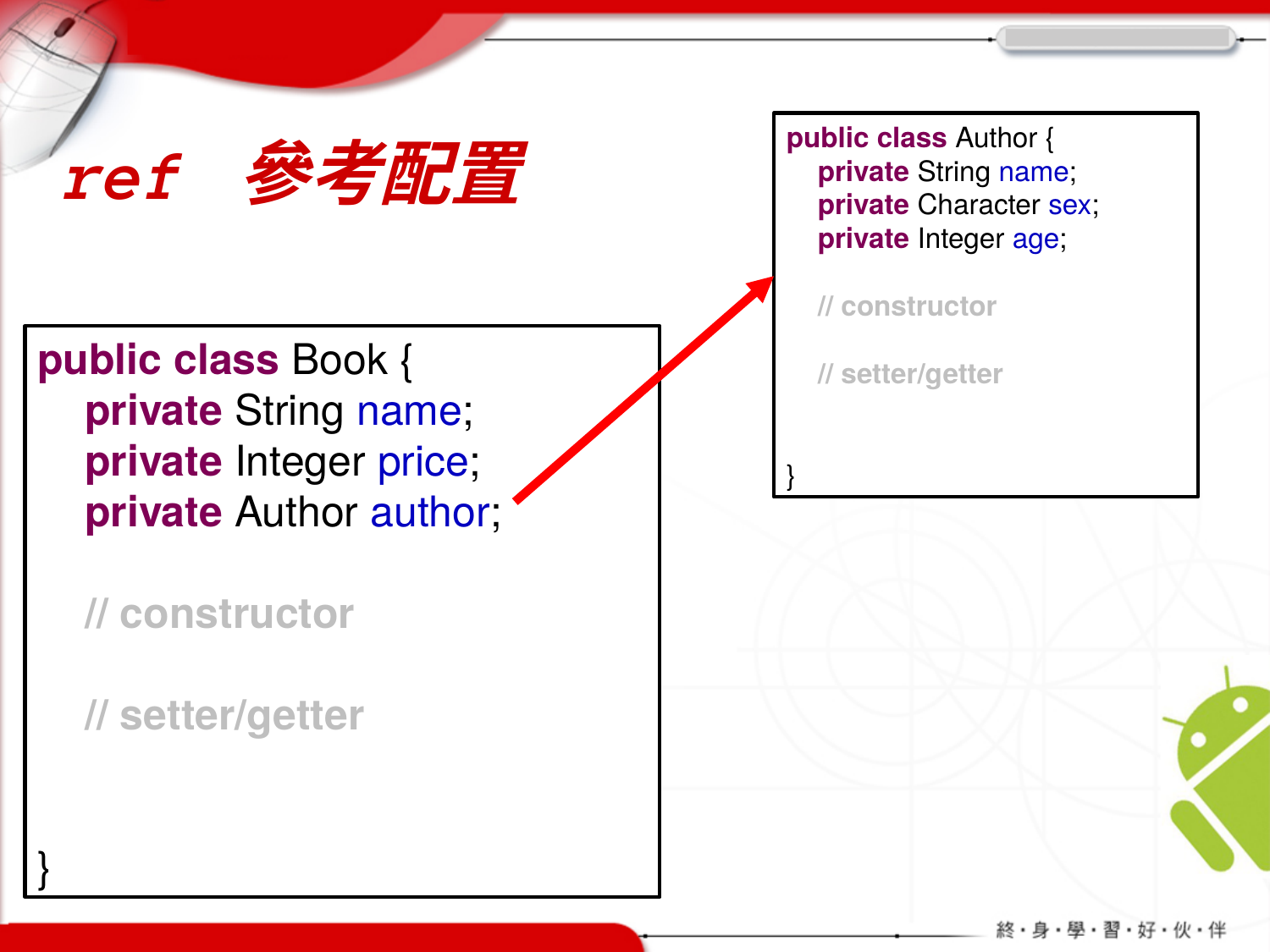

public class Author {
    private String name;
    private Character sex;
    private Integer age;

    // constructor

    // setter/getter

}
# ref 參考配置
public class Book {
    private String name;
    private Integer price;
    private Author author;

    // constructor

    // setter/getter

}